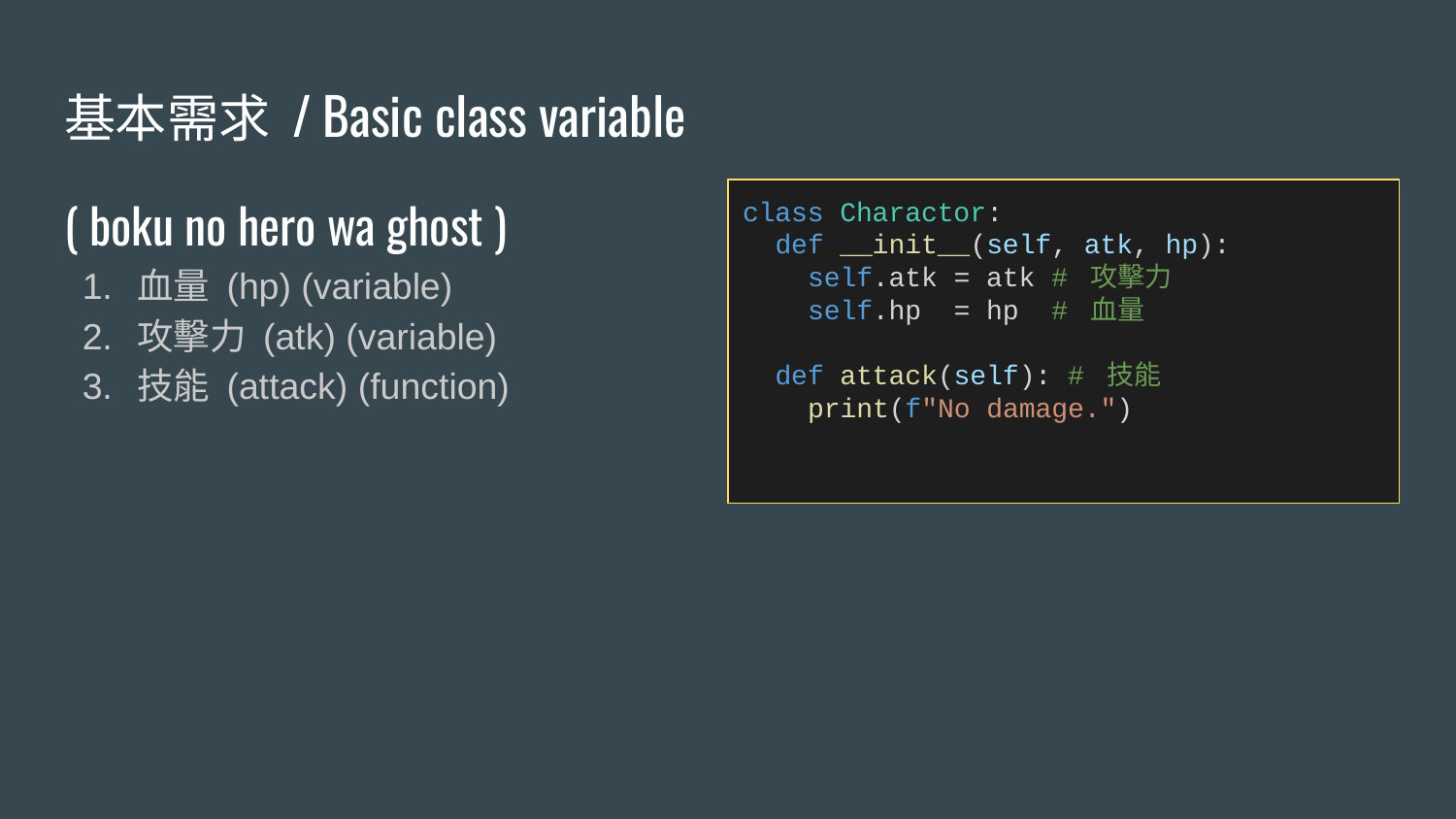

# 基本需求 / Basic class variable
class Charactor:
  def __init__(self, atk, hp):
    self.atk = atk # 攻擊力
    self.hp  = hp  # 血量

  def attack(self): # 技能
    print(f"No damage.")

( boku no hero wa ghost )
血量 (hp) (variable)
攻擊力 (atk) (variable)
技能 (attack) (function)